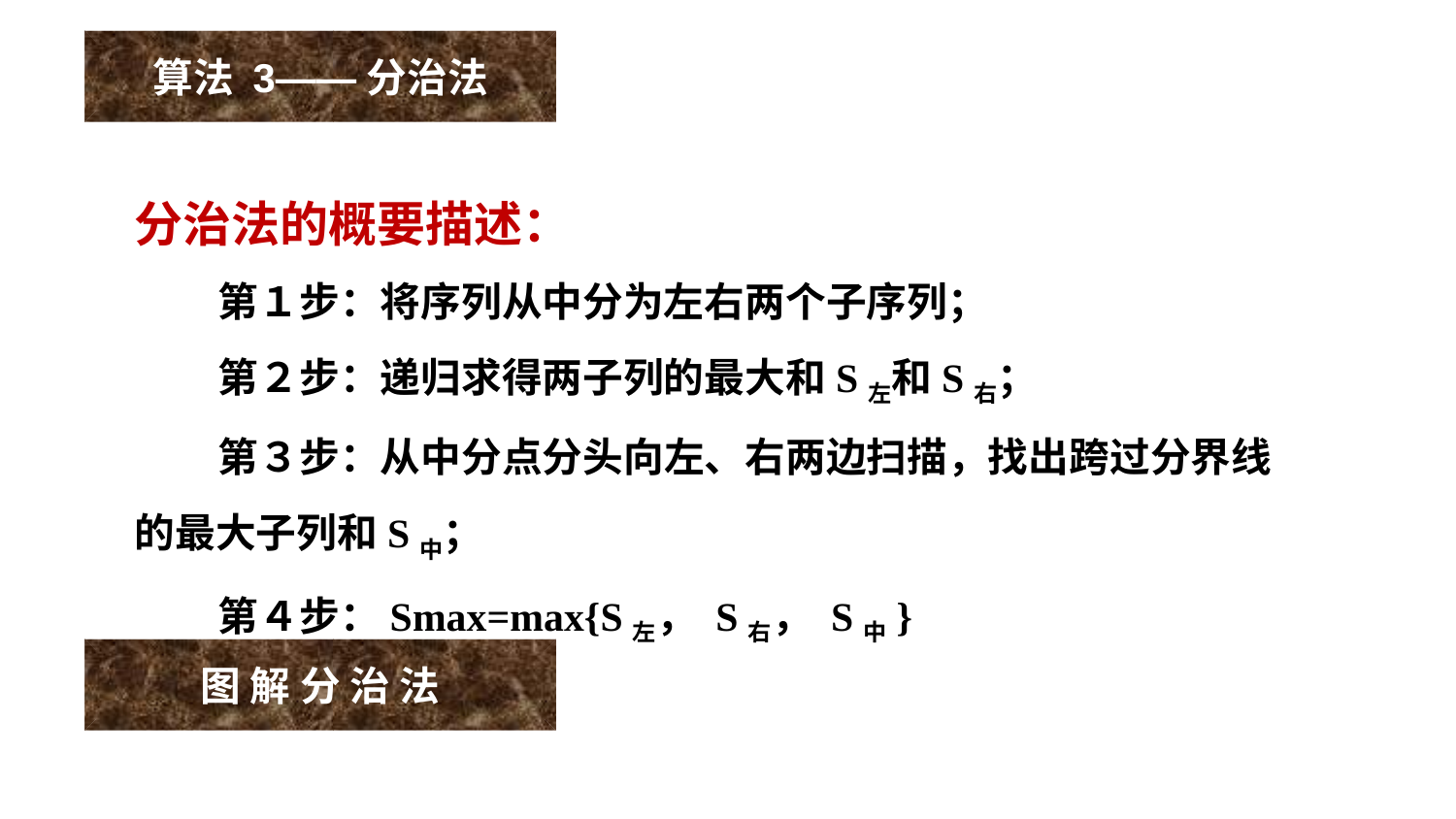

算法 3——分治法
分治法的概要描述：
        第１步：将序列从中分为左右两个子序列；
        第２步：递归求得两子列的最大和S左和S右；
        第３步：从中分点分头向左、右两边扫描，找出跨过分界线的最大子列和S中；
        第４步：Smax=max{S左， S右， S中}
图 解 分 治 法